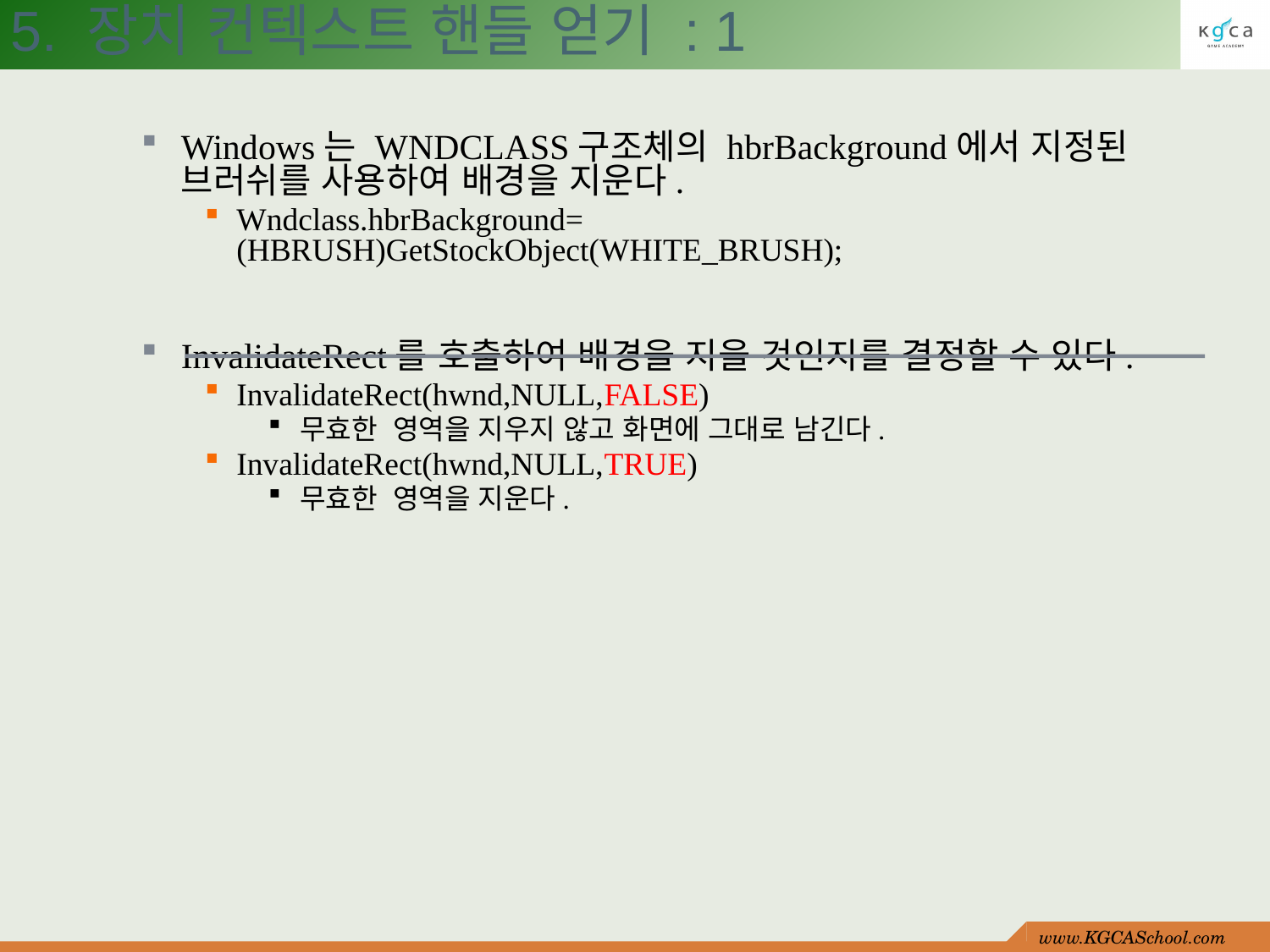

5. 장치 컨텍스트 핸들 얻기 : 1
Windows는 WNDCLASS구조체의 hbrBackground에서 지정된 브러쉬를 사용하여 배경을 지운다.
Wndclass.hbrBackground=	(HBRUSH)GetStockObject(WHITE_BRUSH);

InvalidateRect를 호출하여 배경을 지울 것인지를 결정할 수 있다.
InvalidateRect(hwnd,NULL,FALSE)
무효한  영역을 지우지 않고 화면에 그대로 남긴다.
InvalidateRect(hwnd,NULL,TRUE)
무효한  영역을 지운다.